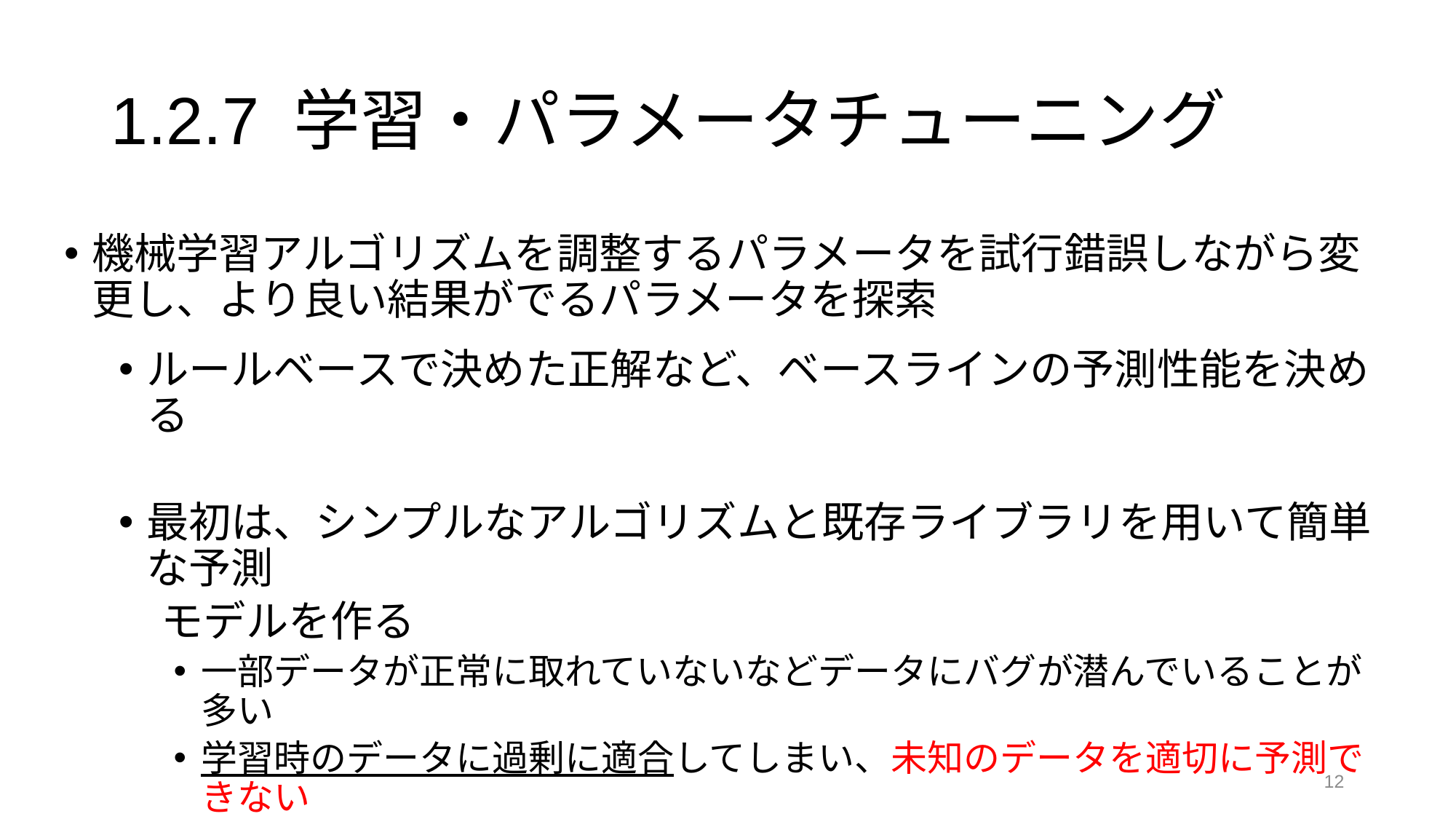

# 1.2.7 学習・パラメータチューニング
機械学習アルゴリズムを調整するパラメータを試行錯誤しながら変更し、より良い結果がでるパラメータを探索

ルールベースで決めた正解など、ベースラインの予測性能を決める

最初は、シンプルなアルゴリズムと既存ライブラリを用いて簡単な予測
　モデルを作る
一部データが正常に取れていないなどデータにバグが潜んでいることが多い
学習時のデータに過剰に適合してしまい、未知のデータを適切に予測できない
12